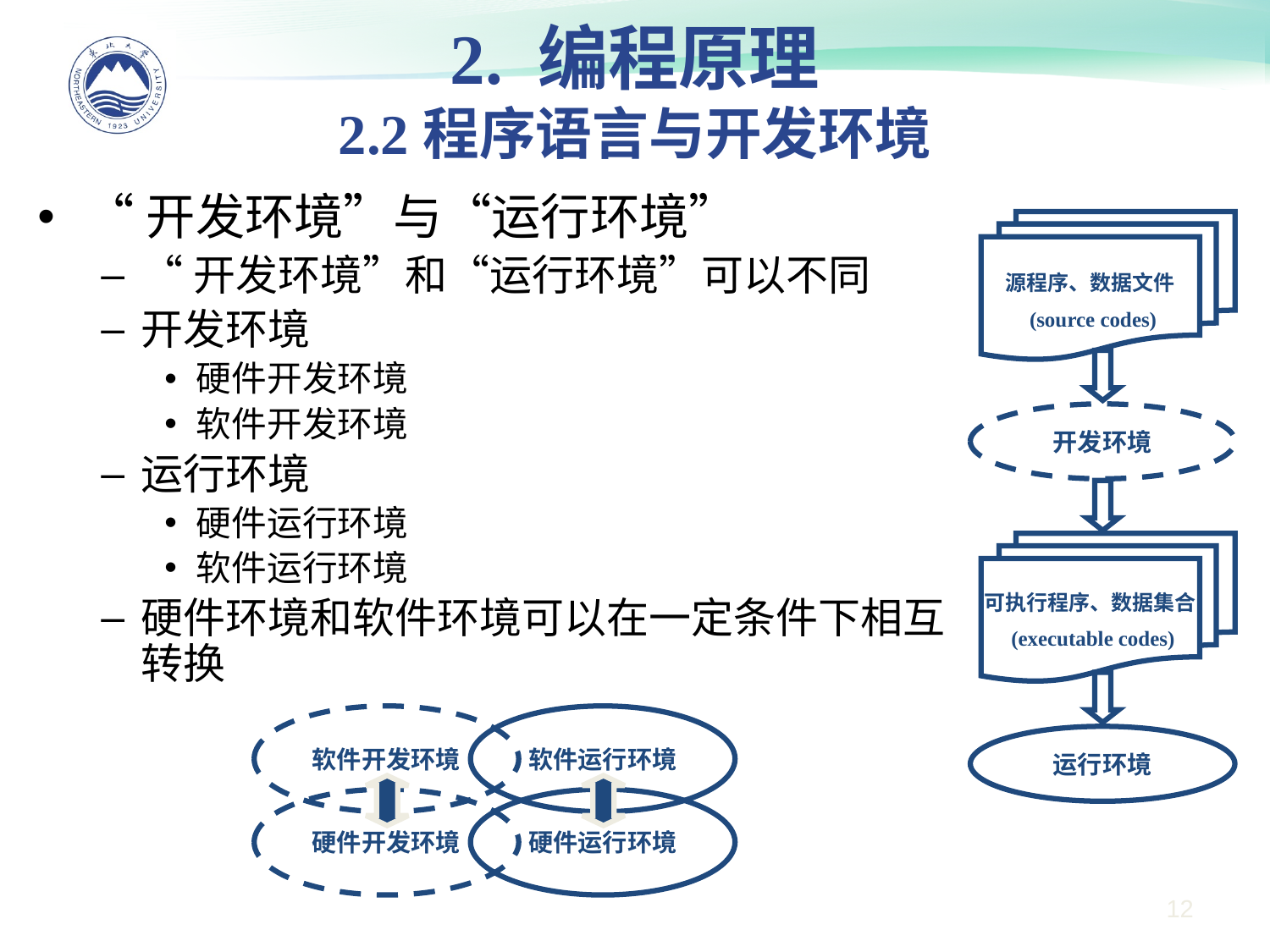

# 2. 编程原理 2.2程序语言与开发环境
“开发环境”与“运行环境”
“开发环境”和“运行环境”可以不同
开发环境
硬件开发环境
软件开发环境
运行环境
硬件运行环境
软件运行环境
硬件环境和软件环境可以在一定条件下相互转换
源程序、数据文件
 (source codes)

开发环境

可执行程序、数据集合
 (executable codes)

运行环境
软件开发环境
软件运行环境

硬件开发环境
硬件运行环境
12